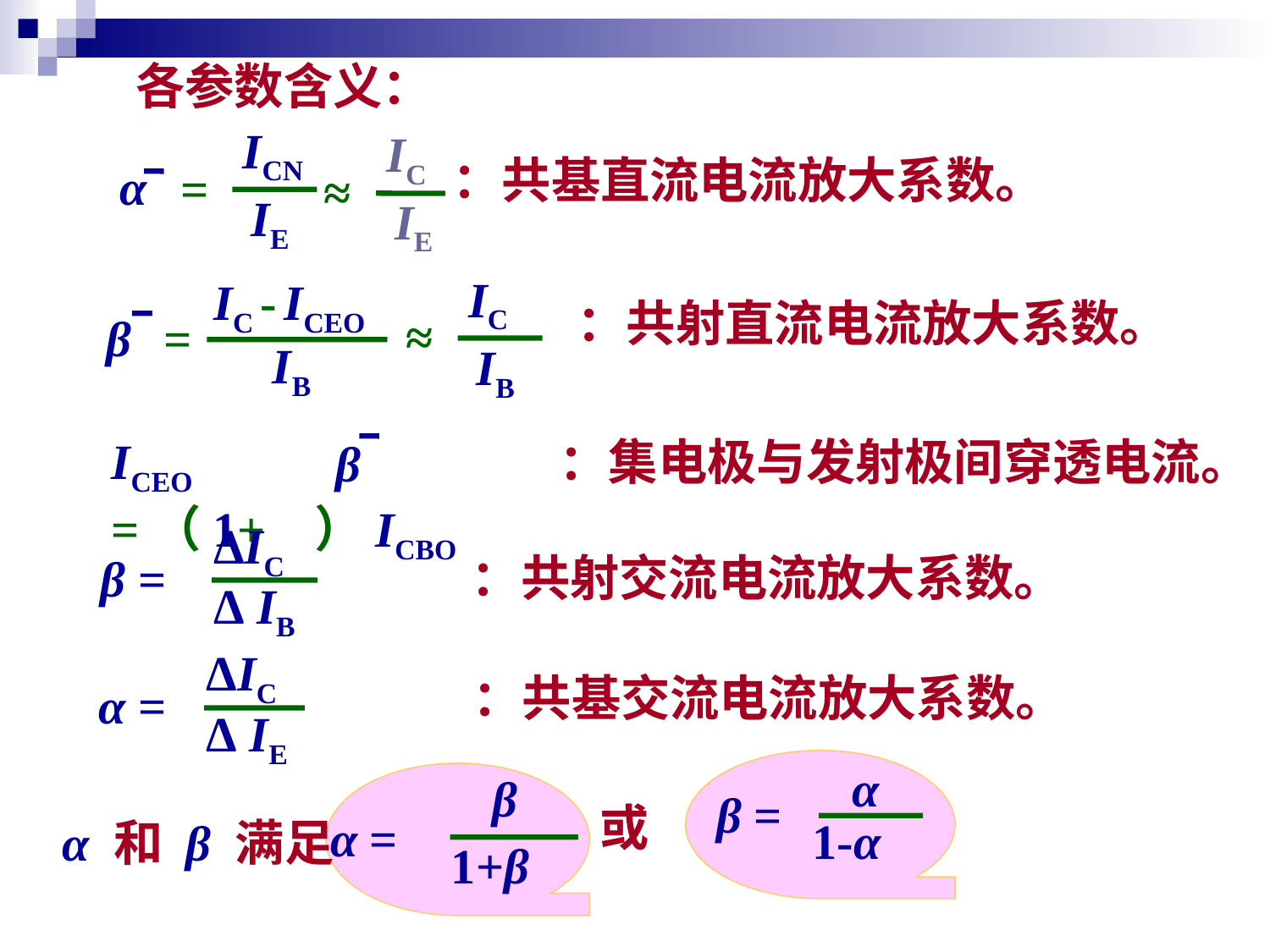

各参数含义：
ICN
α
=

IE

IC
≈
IE

：共基直流电流放大系数。
IC
IC - ICEO
≈
β
=

IB
IB

：共射直流电流放大系数。
ICEO =（1+   ）ICBO
β

：集电极与发射极间穿透电流。
ΔIC
Δ IB

β =
：共射交流电流放大系数。
ΔIC
Δ IE

α =
：共基交流电流放大系数。

α
β =
1-α

β
α =
1+β

或
α 和 β 满足

55